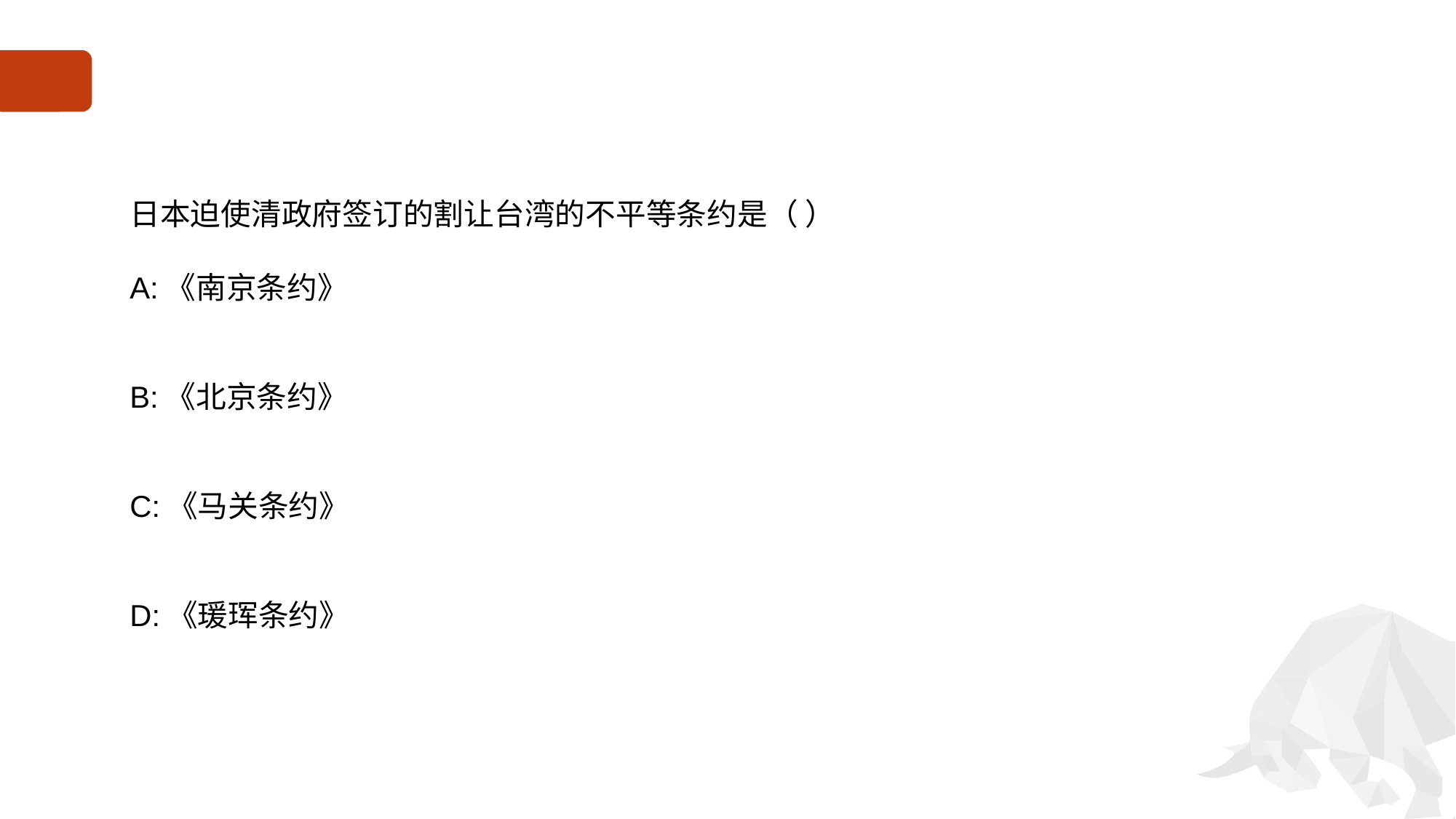

#
日本迫使清政府签订的割让台湾的不平等条约是（ ）

A:《南京条约》

B:《北京条约》

C:《马关条约》

D:《瑗珲条约》